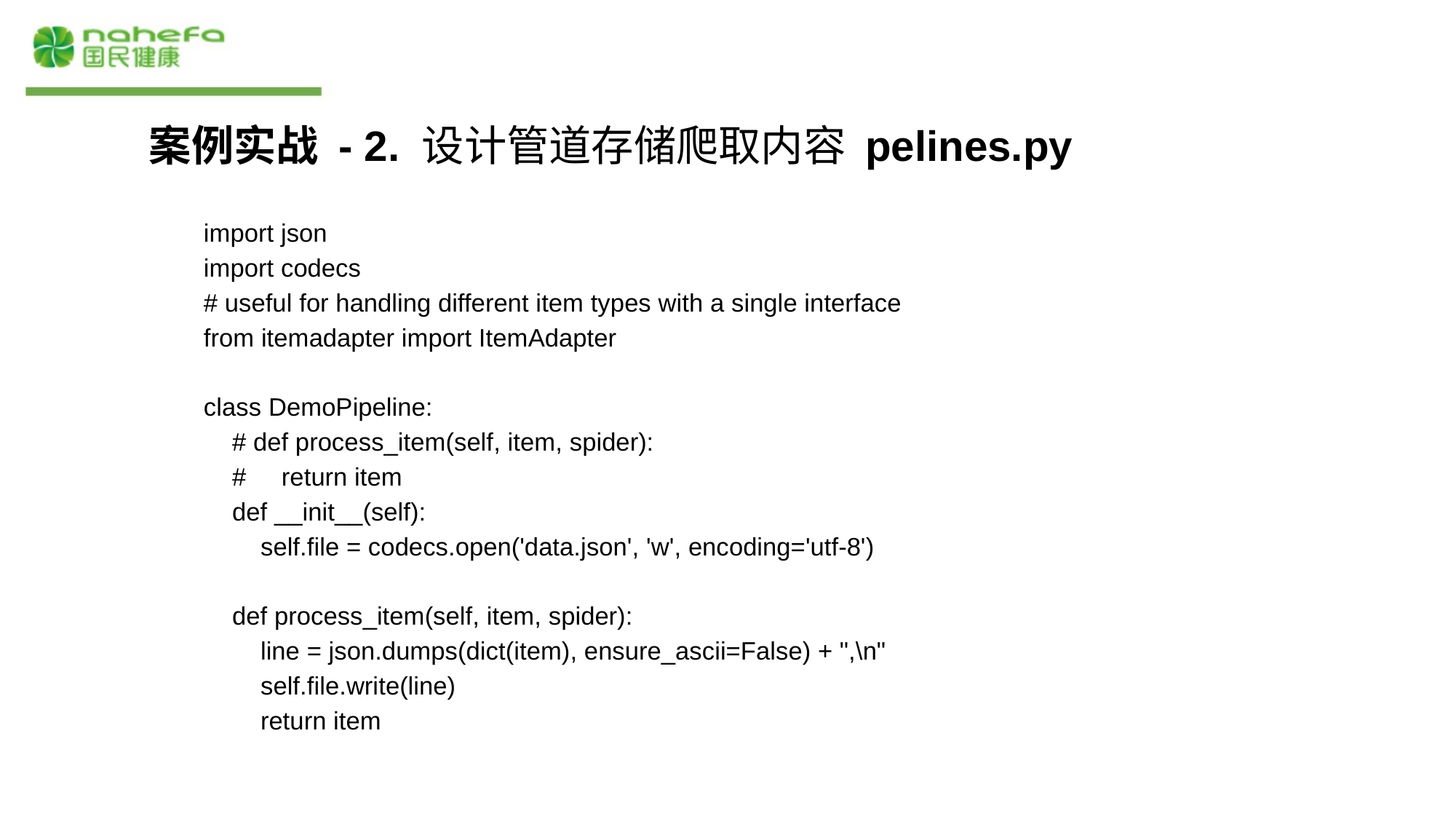

案例实战 - 2. 设计管道存储爬取内容 pelines.py

import json
import codecs
# useful for handling different item types with a single interface
from itemadapter import ItemAdapter

class DemoPipeline:
    # def process_item(self, item, spider):
    #     return item
    def __init__(self):
        self.file = codecs.open('data.json', 'w', encoding='utf-8')

    def process_item(self, item, spider):
        line = json.dumps(dict(item), ensure_ascii=False) + ",\n"
        self.file.write(line)
        return item